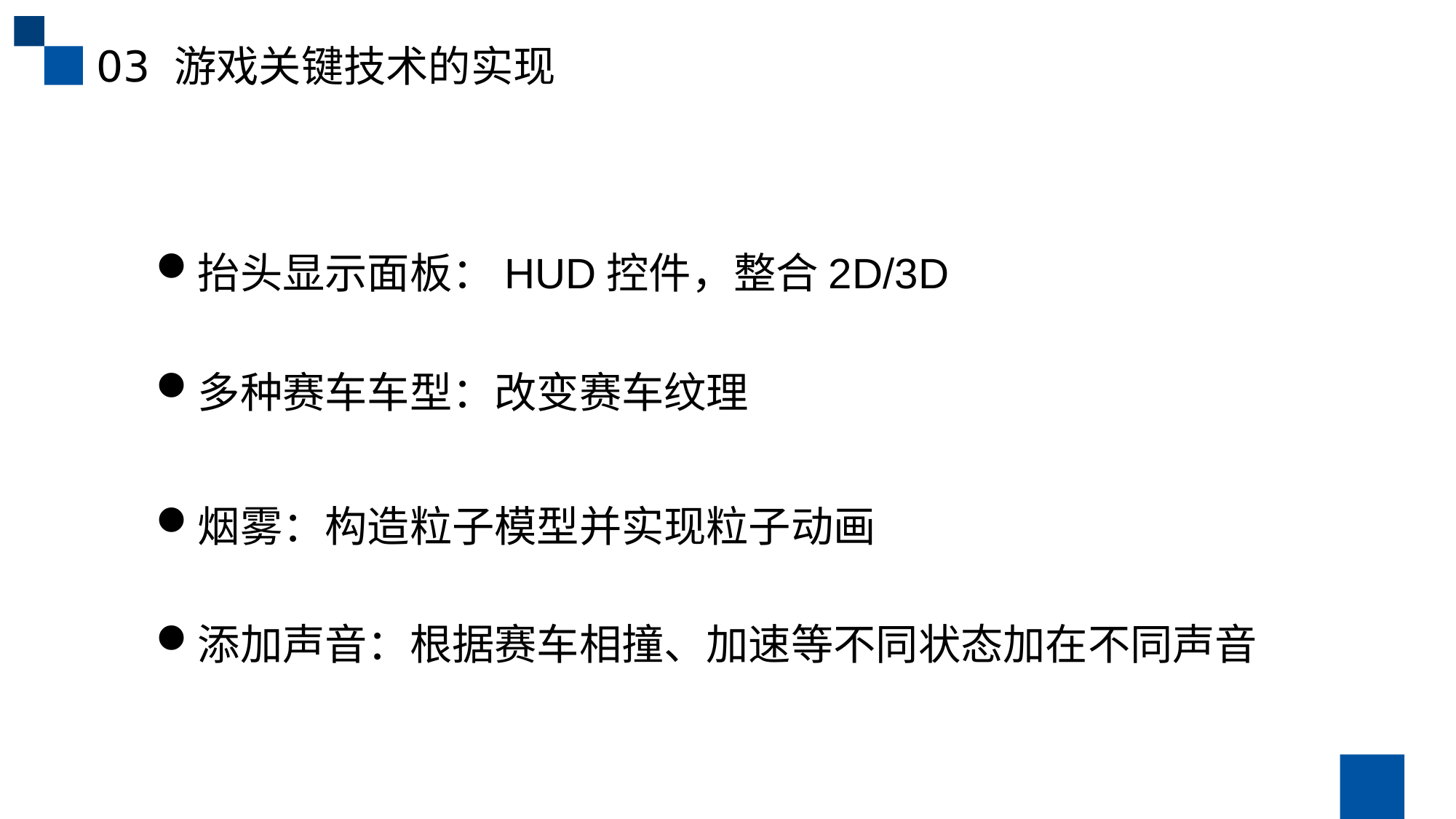

03 游戏关键技术的实现
抬头显示面板：HUD控件，整合2D/3D
多种赛车车型：改变赛车纹理
烟雾：构造粒子模型并实现粒子动画

添加声音：根据赛车相撞、加速等不同状态加在不同声音